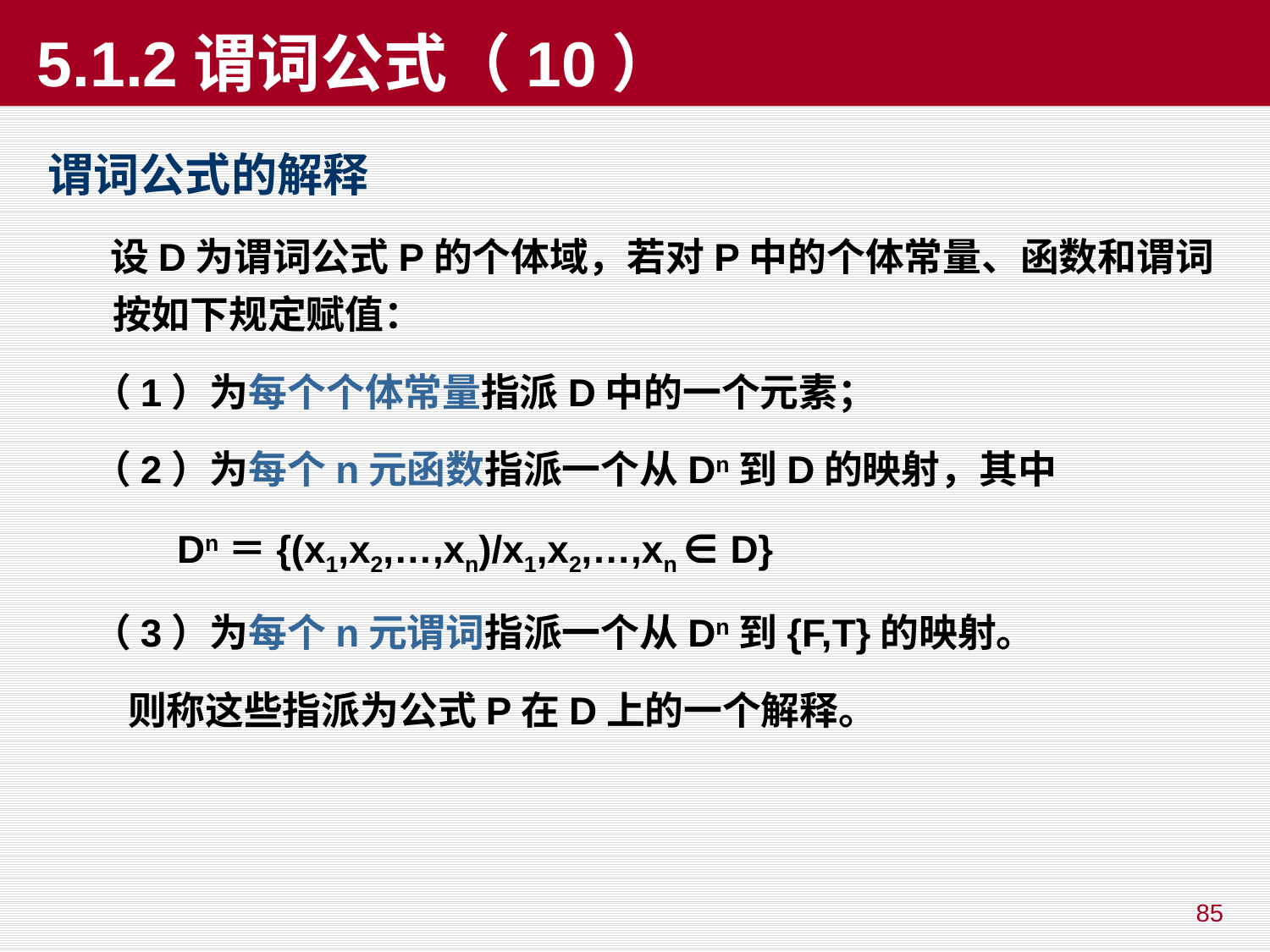

# 5.1.2谓词公式（10）
谓词公式的解释
      设D为谓词公式P的个体域，若对P中的个体常量、函数和谓词按如下规定赋值：
    （1）为每个个体常量指派D中的一个元素；
    （2）为每个n元函数指派一个从Dn到D的映射，其中
            Dn＝{(x1,x2,…,xn)/x1,x2,…,xn ∈  D}
    （3）为每个n元谓词指派一个从Dn到{F,T}的映射。
        则称这些指派为公式P在D上的一个解释。
85